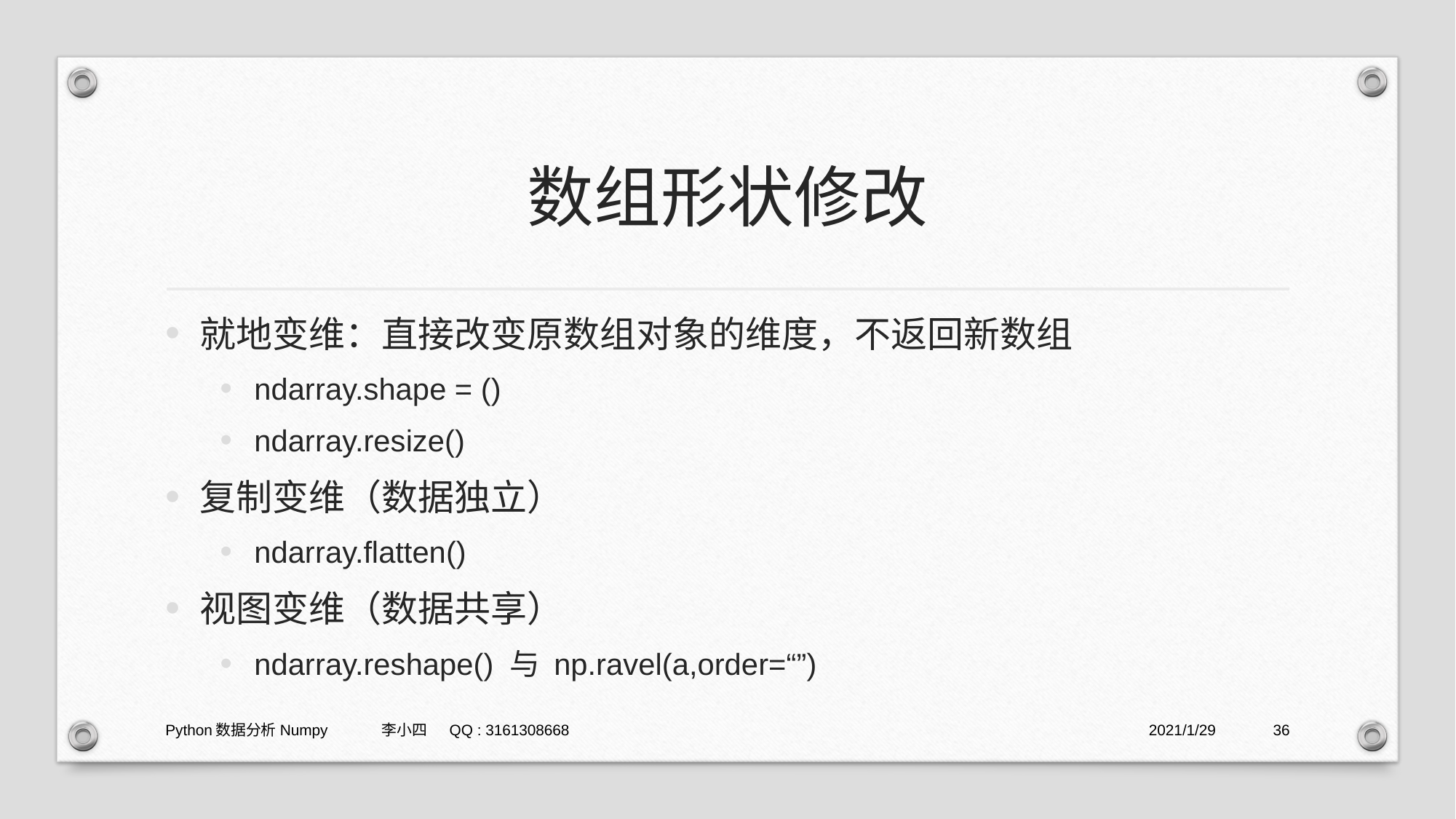

# 数组形状修改
就地变维：直接改变原数组对象的维度，不返回新数组
ndarray.shape = ()
ndarray.resize()
复制变维（数据独立）
ndarray.flatten()
视图变维（数据共享）
ndarray.reshape() 与 np.ravel(a,order=“”)
Python数据分析Numpy            李小四    QQ : 3161308668
2021/1/29
36